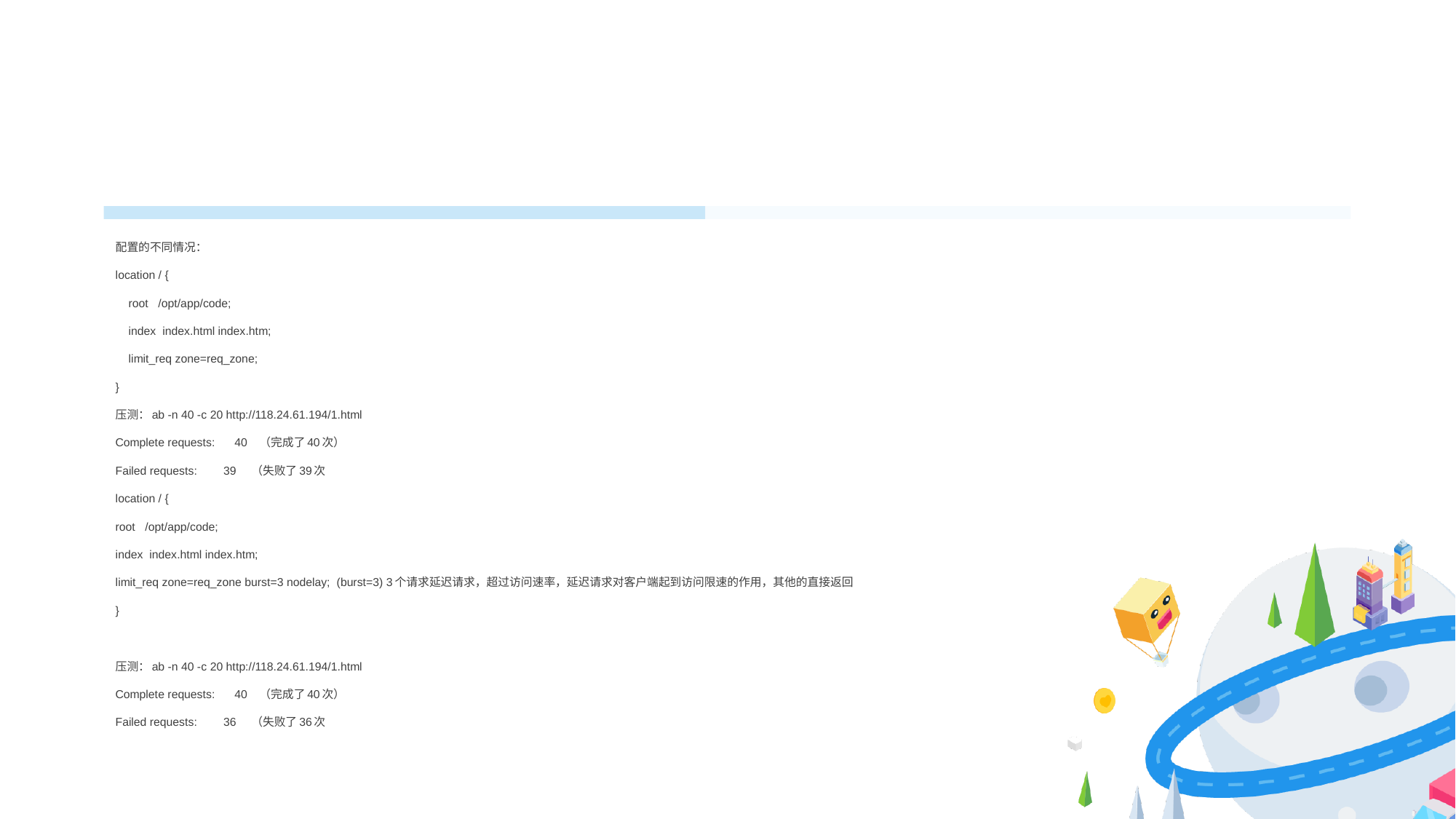

#
配置的不同情况：
location / {
    root   /opt/app/code;
    index  index.html index.htm;
    limit_req zone=req_zone;
}
压测：ab -n 40 -c 20 http://118.24.61.194/1.html
Complete requests:      40   （完成了40次）
Failed requests:        39    （失败了39次
location / {
root   /opt/app/code;
index  index.html index.htm;
limit_req zone=req_zone burst=3 nodelay;  (burst=3) 3个请求延迟请求，超过访问速率，延迟请求对客户端起到访问限速的作用，其他的直接返回
}

压测：ab -n 40 -c 20 http://118.24.61.194/1.html
Complete requests:      40   （完成了40次）
Failed requests:        36    （失败了36次